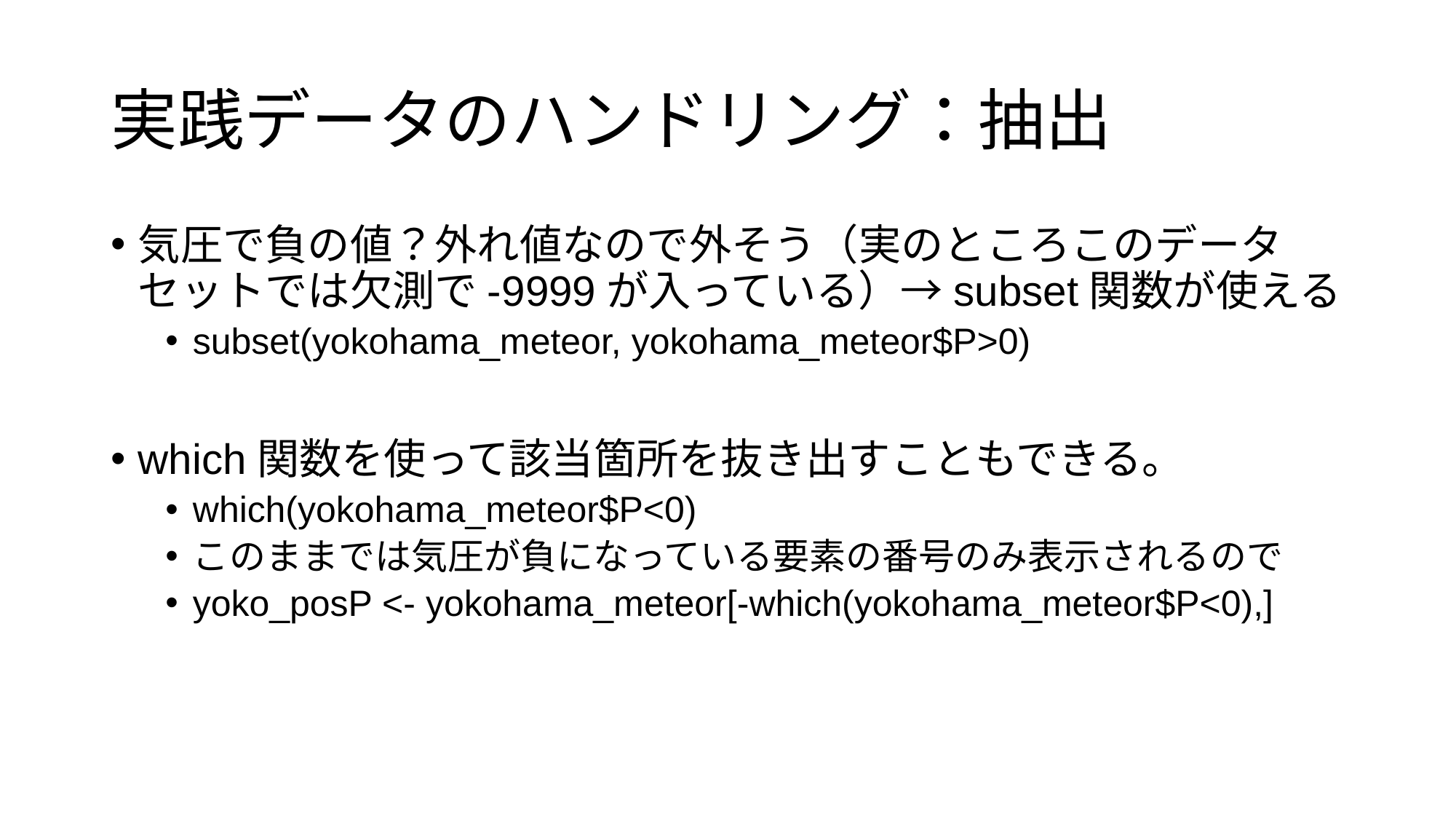

# 実践データのハンドリング：抽出
気圧で負の値？外れ値なので外そう（実のところこのデータセットでは欠測で-9999が入っている）→subset関数が使える
subset(yokohama_meteor, yokohama_meteor$P>0)

which関数を使って該当箇所を抜き出すこともできる。
which(yokohama_meteor$P<0)
このままでは気圧が負になっている要素の番号のみ表示されるので
yoko_posP <- yokohama_meteor[-which(yokohama_meteor$P<0),]